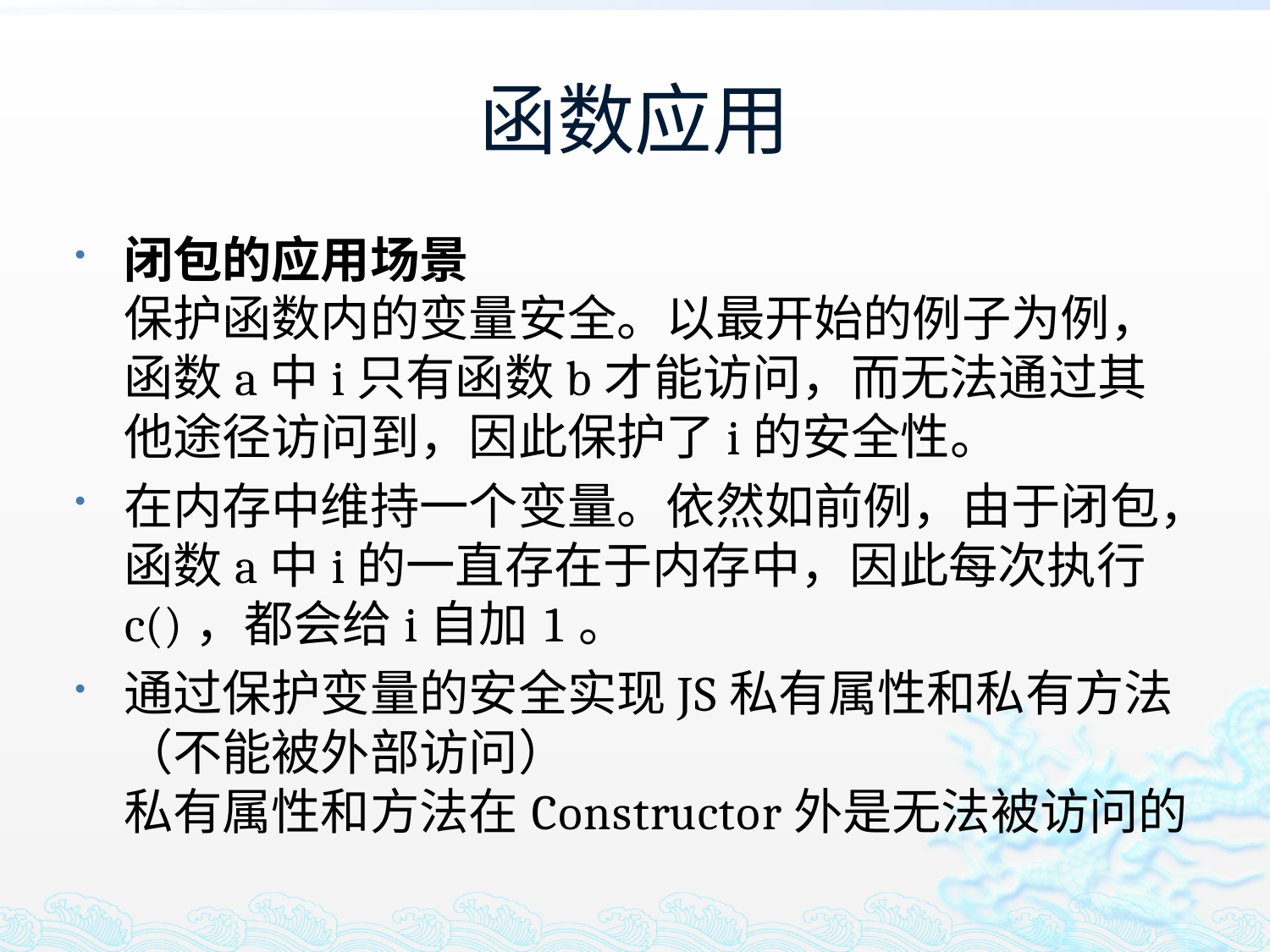

# 函数应用
闭包的应用场景
保护函数内的变量安全。以最开始的例子为例，函数a中i只有函数b才能访问，而无法通过其他途径访问到，因此保护了i的安全性。
在内存中维持一个变量。依然如前例，由于闭包，函数a中i的一直存在于内存中，因此每次执行c()，都会给i自加1。
通过保护变量的安全实现JS私有属性和私有方法（不能被外部访问）
私有属性和方法在Constructor外是无法被访问的